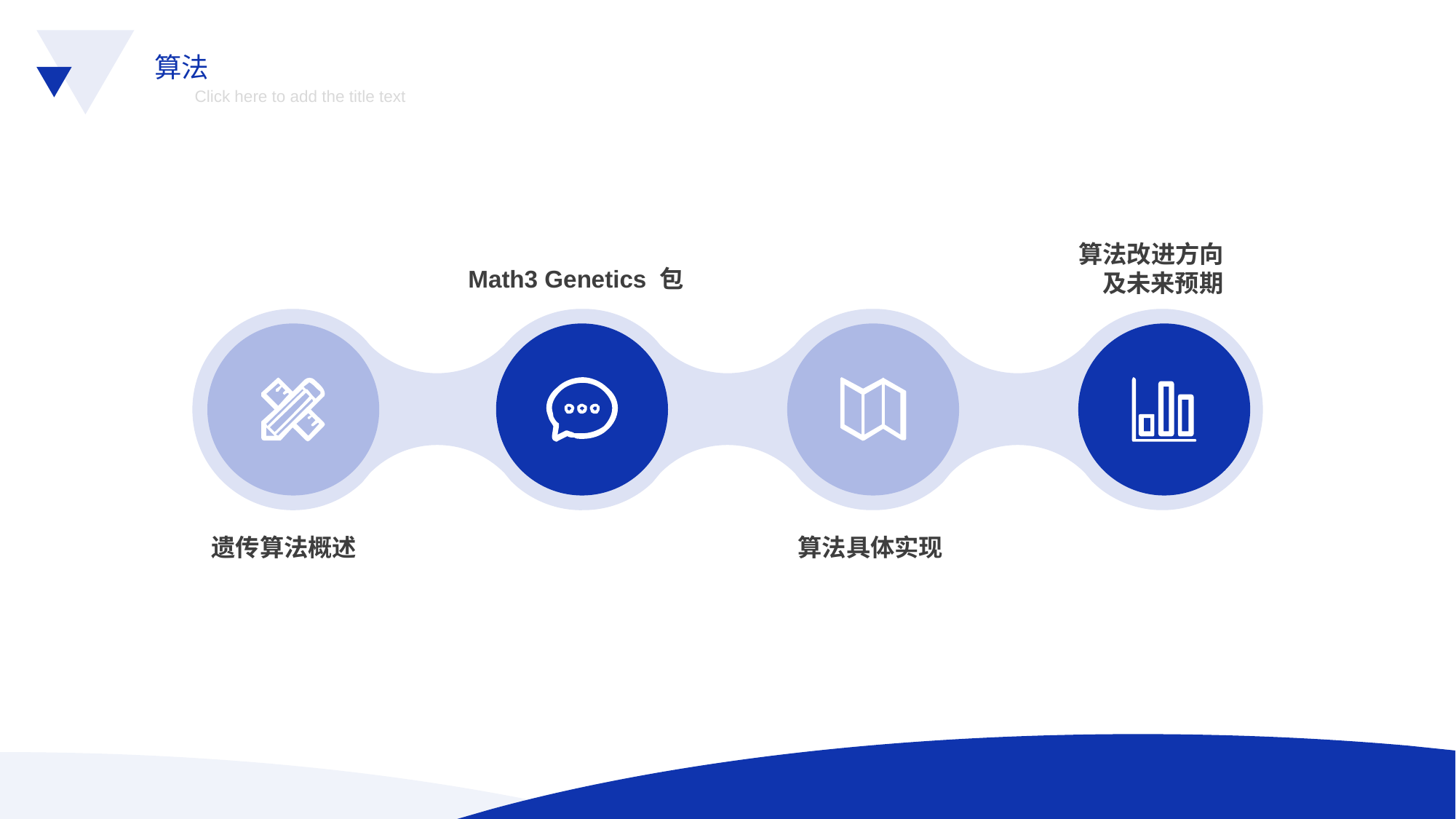

算法
Click here to add the title text
算法改进方向
及未来预期
Math3 Genetics 包

遗传算法概述
算法具体实现